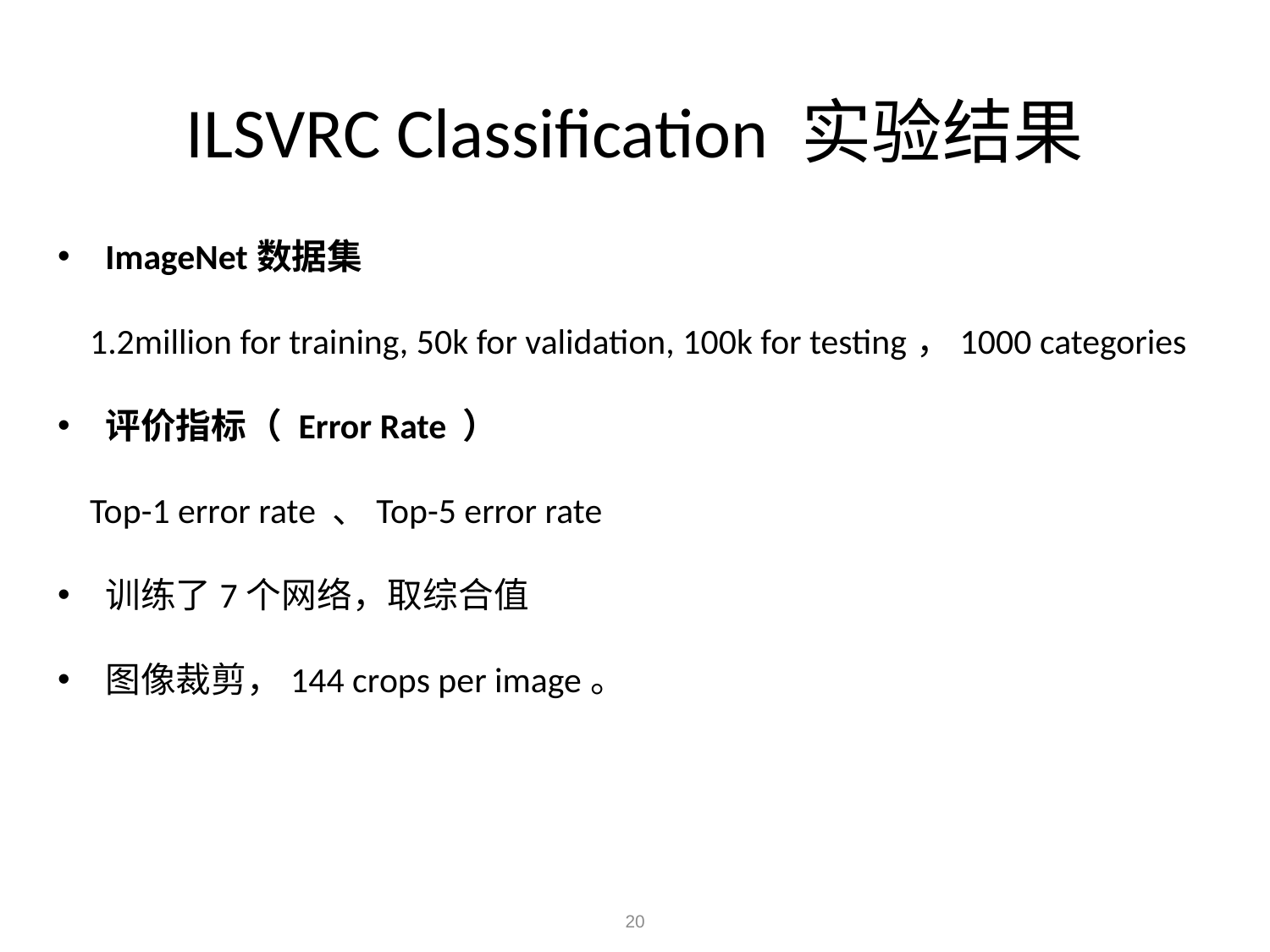

ILSVRC Classification 实验结果
ImageNet数据集
    1.2million for training, 50k for validation, 100k for testing，1000 categories
评价指标（ Error Rate ）
    Top-1 error rate 、Top-5 error rate
训练了7个网络，取综合值
图像裁剪，144 crops per image。

20